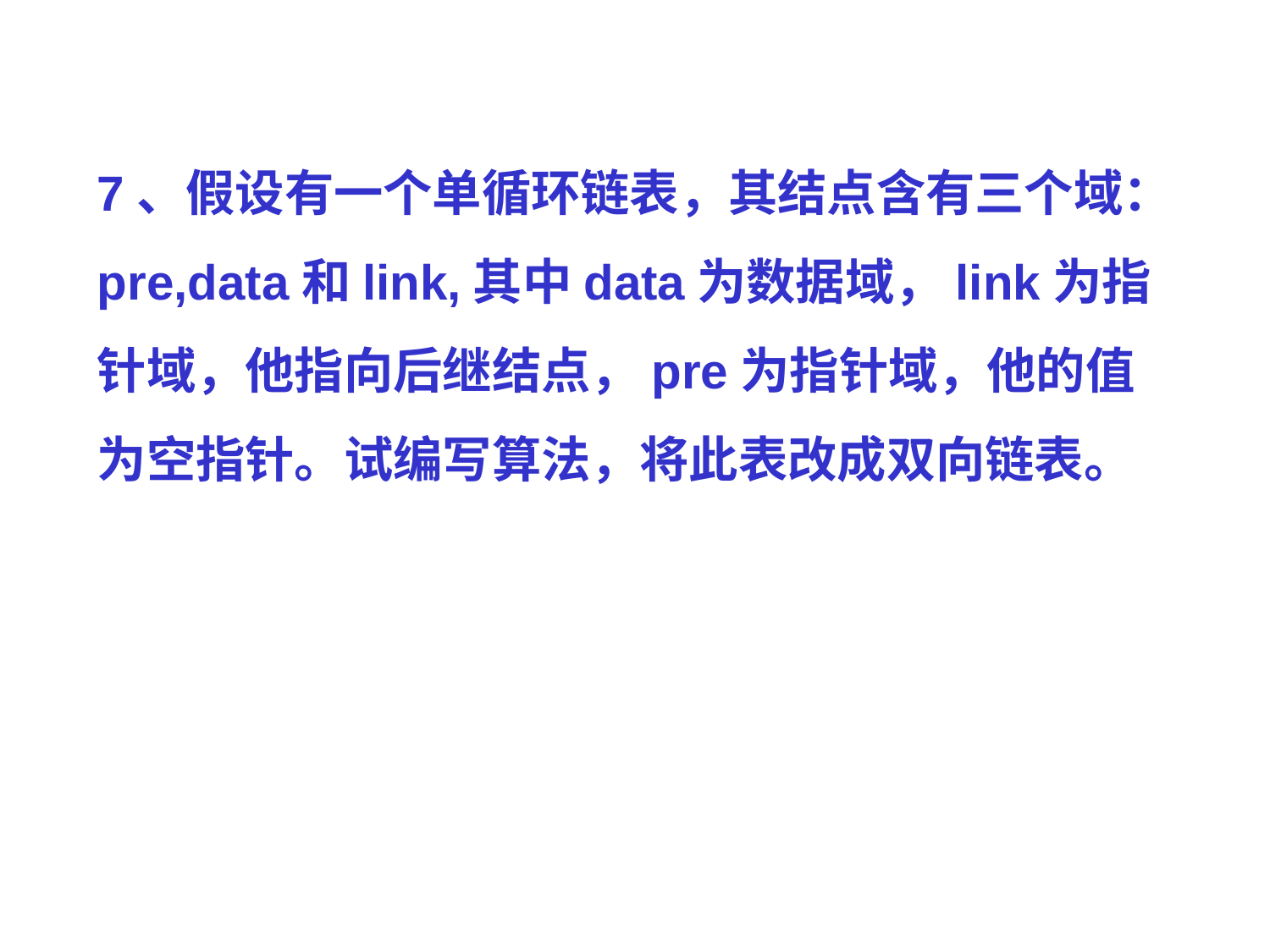

7、假设有一个单循环链表，其结点含有三个域：pre,data和link,其中data为数据域，link为指针域，他指向后继结点，pre为指针域，他的值为空指针。试编写算法，将此表改成双向链表。